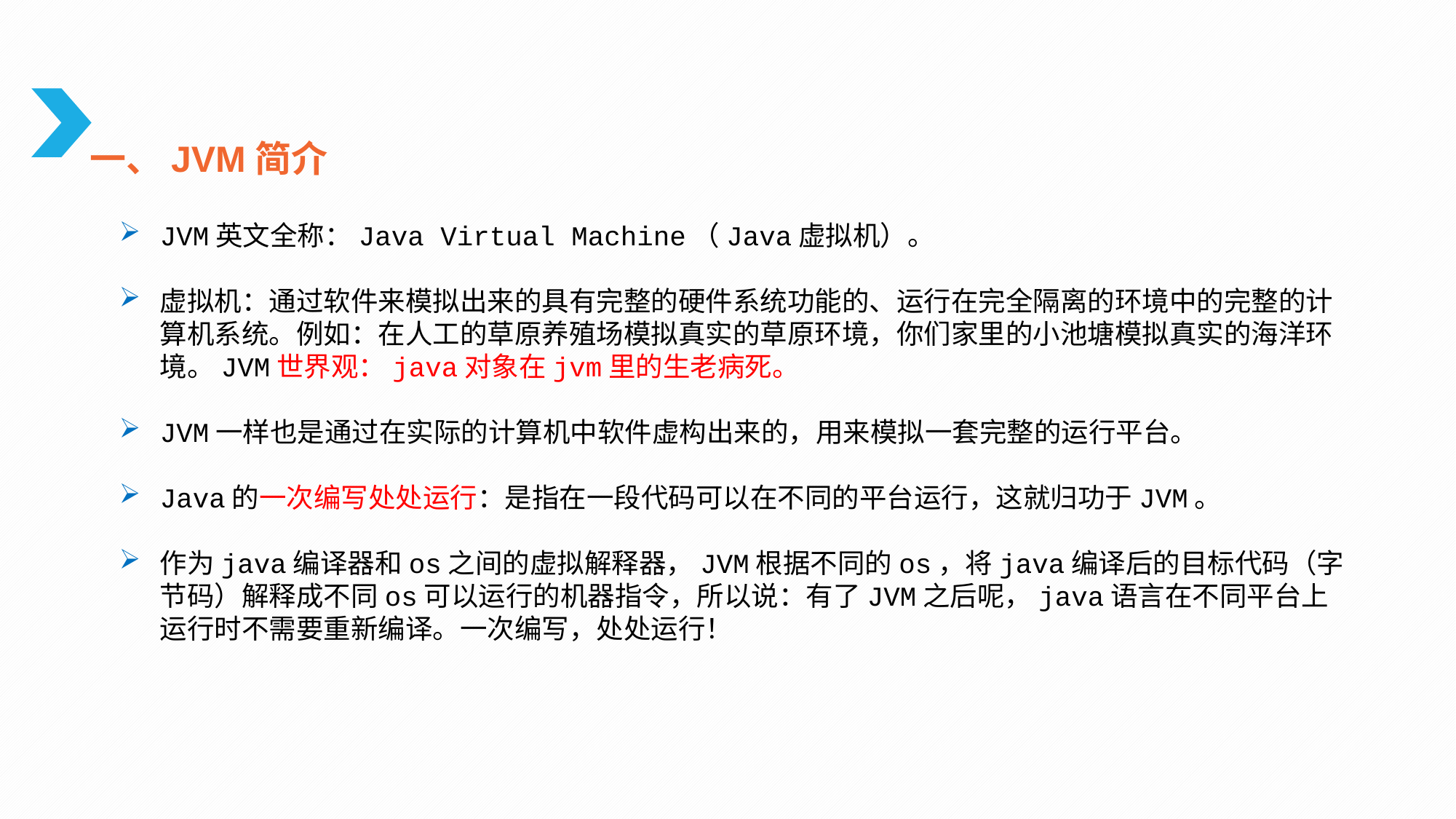

一、JVM简介
JVM英文全称：Java Virtual Machine（Java虚拟机）。

虚拟机：通过软件来模拟出来的具有完整的硬件系统功能的、运行在完全隔离的环境中的完整的计算机系统。例如：在人工的草原养殖场模拟真实的草原环境，你们家里的小池塘模拟真实的海洋环境。JVM世界观：java对象在jvm里的生老病死。

JVM一样也是通过在实际的计算机中软件虚构出来的，用来模拟一套完整的运行平台。

Java的一次编写处处运行：是指在一段代码可以在不同的平台运行，这就归功于JVM。

作为java编译器和os之间的虚拟解释器，JVM根据不同的os，将java编译后的目标代码（字节码）解释成不同os可以运行的机器指令，所以说：有了JVM之后呢，java语言在不同平台上运行时不需要重新编译。一次编写，处处运行！